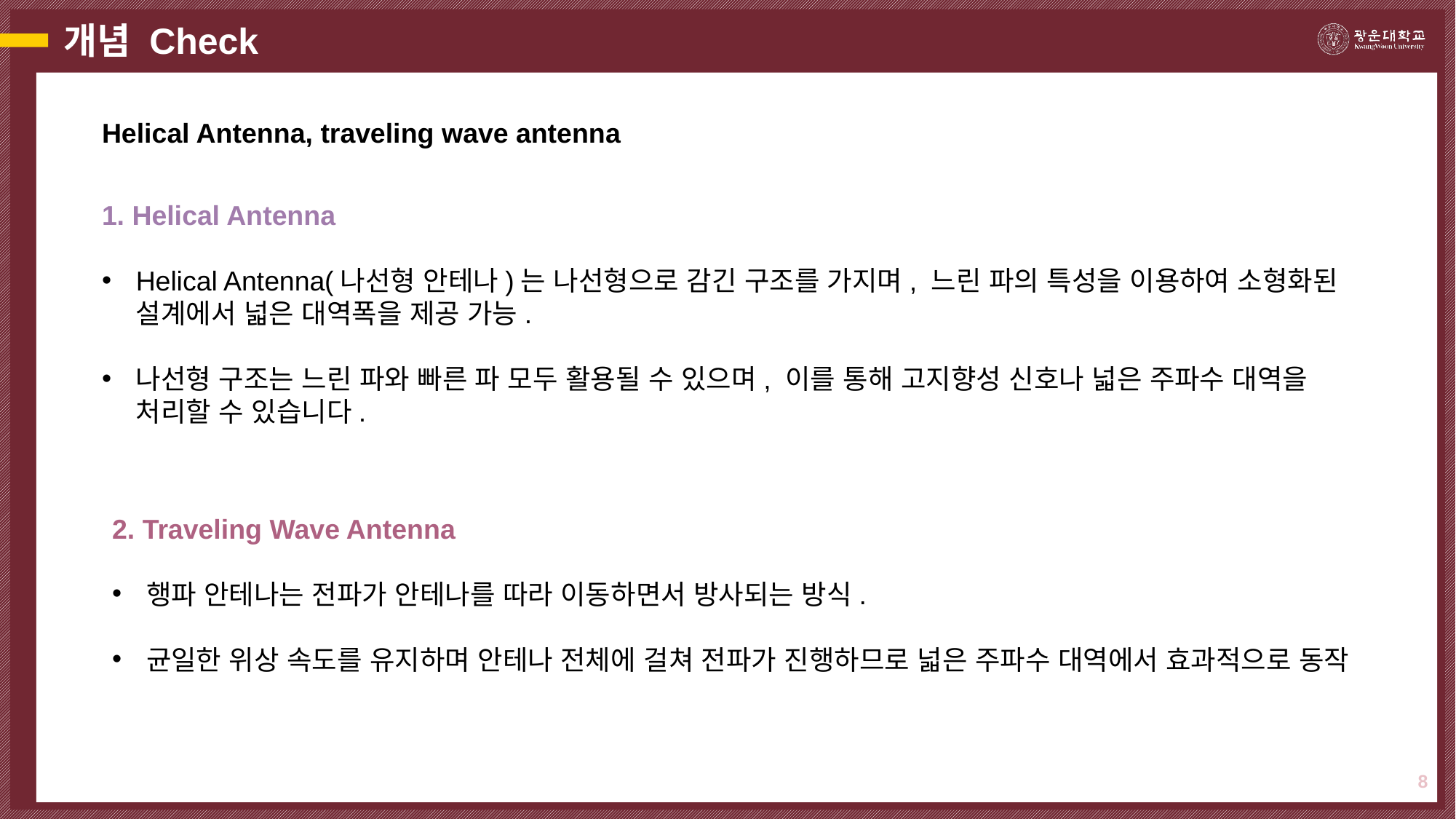

# 개념 Check
Helical Antenna, traveling wave antenna
1. Helical Antenna

Helical Antenna(나선형 안테나)는 나선형으로 감긴 구조를 가지며, 느린 파의 특성을 이용하여 소형화된 설계에서 넓은 대역폭을 제공 가능.

나선형 구조는 느린 파와 빠른 파 모두 활용될 수 있으며, 이를 통해 고지향성 신호나 넓은 주파수 대역을 처리할 수 있습니다.
2. Traveling Wave Antenna

행파 안테나는 전파가 안테나를 따라 이동하면서 방사되는 방식.

균일한 위상 속도를 유지하며 안테나 전체에 걸쳐 전파가 진행하므로 넓은 주파수 대역에서 효과적으로 동작
8